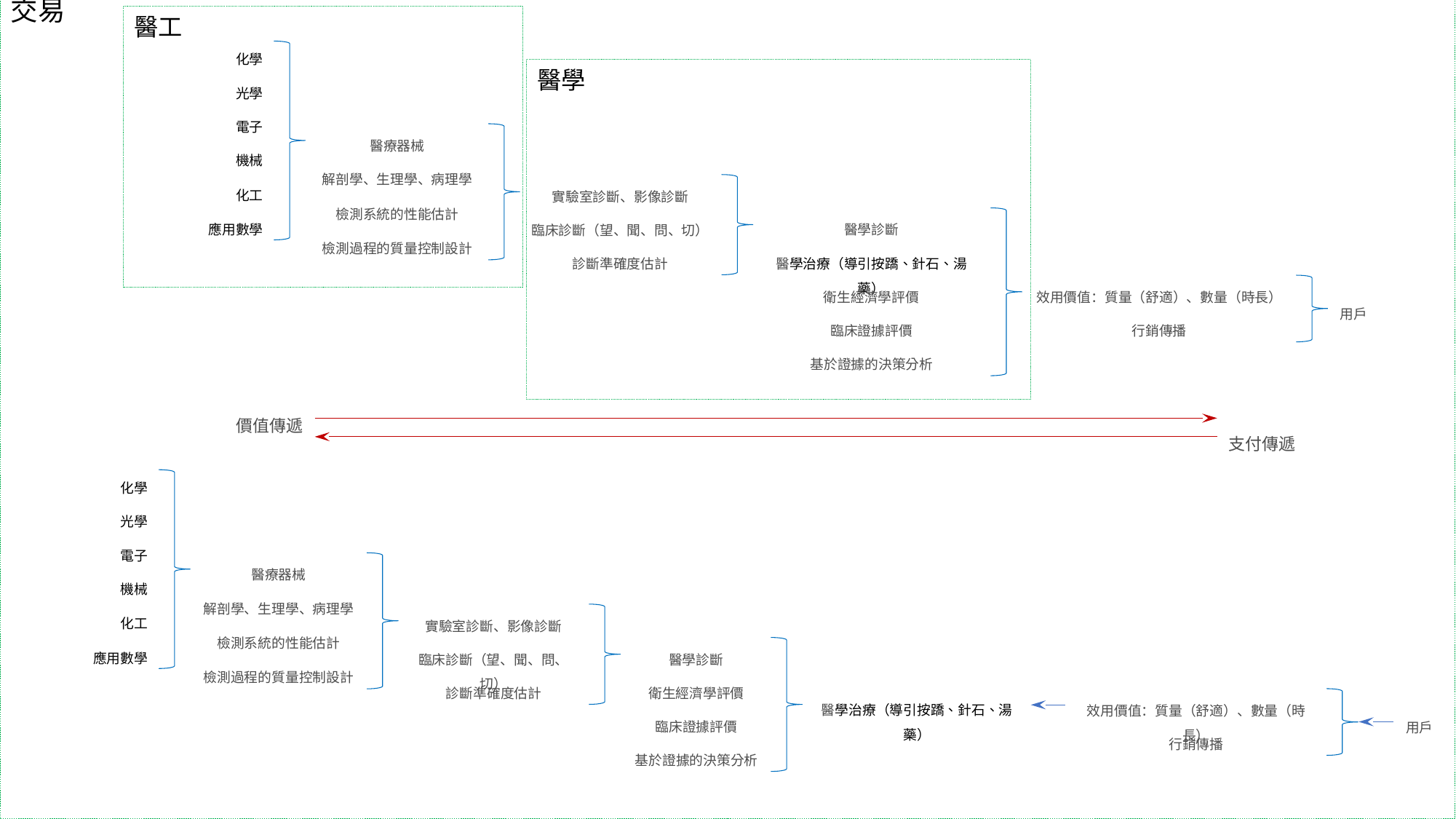

交易
醫工
化學

醫學
光學
電子
醫療器械

機械
解剖學、生理學、病理學
化工
實驗室診斷、影像診斷

檢測系統的性能估計
應用數學
醫學診斷

臨床診斷（望、聞、問、切）
檢測過程的質量控制設計
診斷準確度估計
醫學治療（導引按蹻、針石、湯藥）
效用價值：質量（舒適）、數量（時長）

衛生經濟學評價
用戶
臨床證據評價
行銷傳播
基於證據的決策分析
價值傳遞
支付傳遞
化學

光學
電子
醫療器械

機械
解剖學、生理學、病理學
化工
實驗室診斷、影像診斷

檢測系統的性能估計
應用數學
醫學診斷

臨床診斷（望、聞、問、切）
檢測過程的質量控制設計
診斷準確度估計
衛生經濟學評價
醫學治療（導引按蹻、針石、湯藥）
效用價值：質量（舒適）、數量（時長）

臨床證據評價
用戶
行銷傳播
基於證據的決策分析